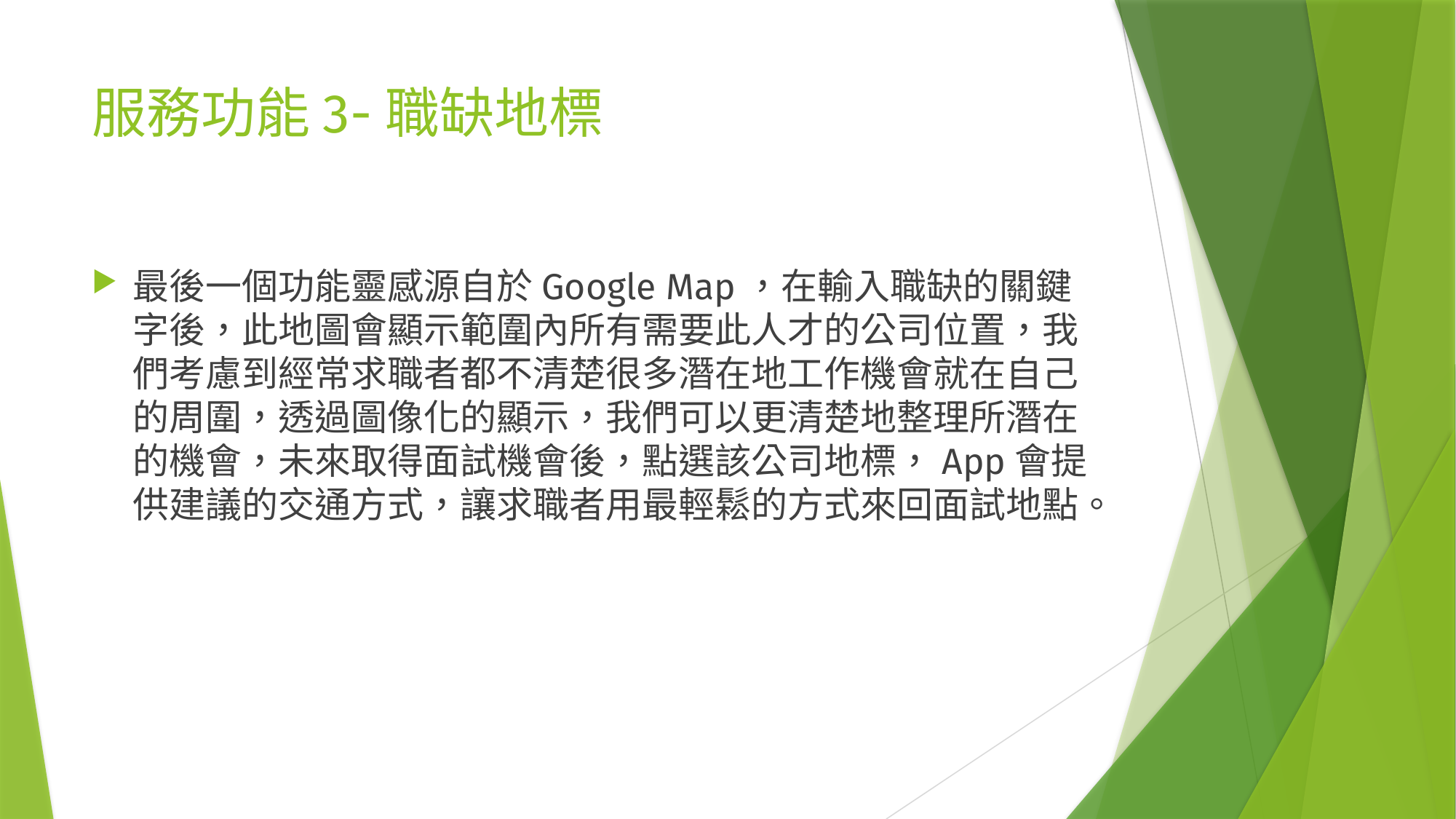

# 服務功能3-職缺地標
最後一個功能靈感源自於Google Map，在輸入職缺的關鍵字後，此地圖會顯示範圍內所有需要此人才的公司位置，我們考慮到經常求職者都不清楚很多潛在地工作機會就在自己的周圍，透過圖像化的顯示，我們可以更清楚地整理所潛在的機會，未來取得面試機會後，點選該公司地標，App會提供建議的交通方式，讓求職者用最輕鬆的方式來回面試地點。